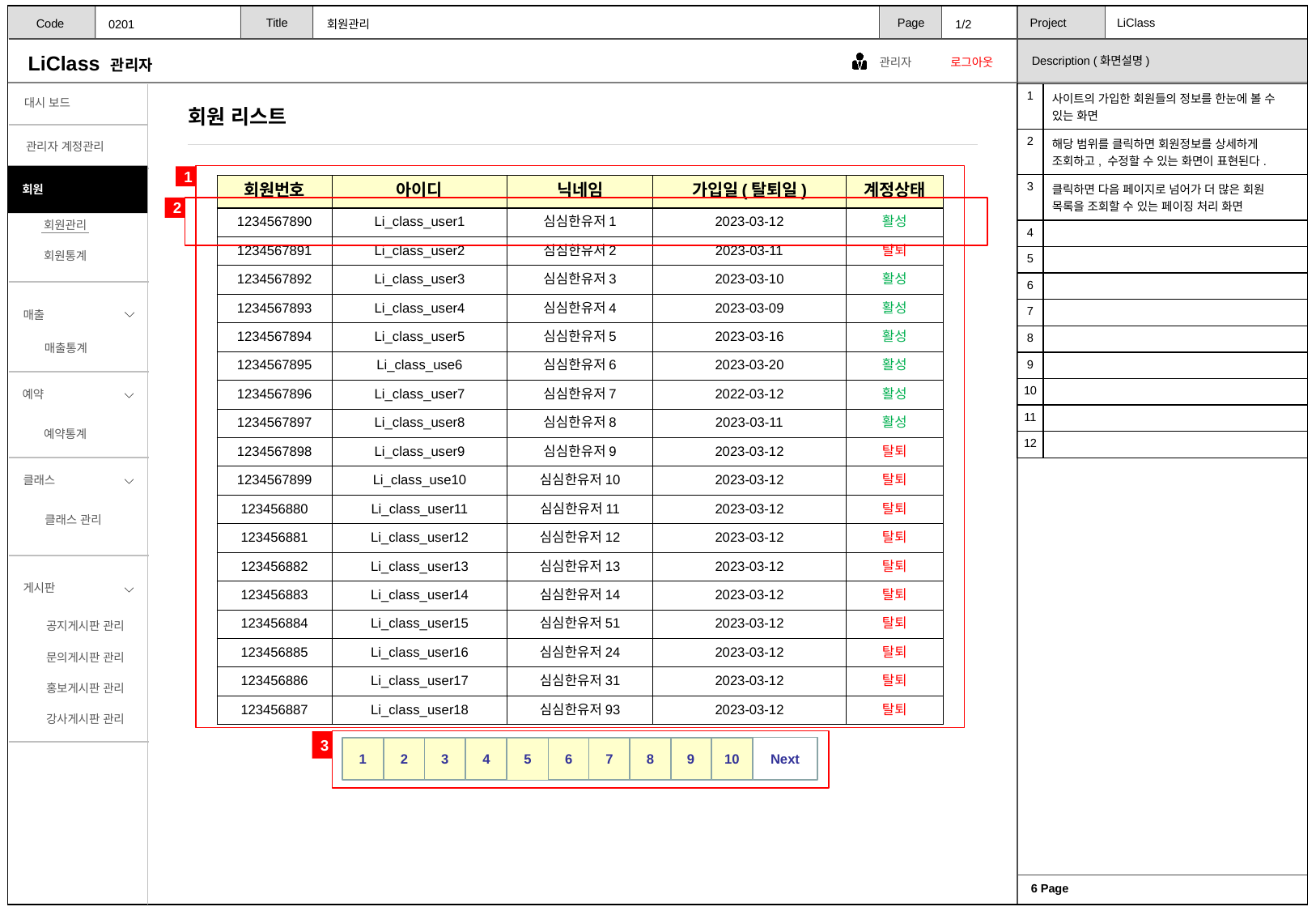

0201
회원관리
1/2
| 1 | 사이트의 가입한 회원들의 정보를 한눈에 볼 수 있는 화면 |
| --- | --- |
| 2 | 해당 범위를 클릭하면 회원정보를 상세하게 조회하고, 수정할 수 있는 화면이 표현된다. |
| 3 | 클릭하면 다음 페이지로 넘어가 더 많은 회원 목록을 조회할 수 있는 페이징 처리 화면 |
| 4 |  |
| 5 |  |
| 6 |  |
| 7 |  |
| 8 |  |
| 9 |  |
| 10 |  |
| 11 |  |
| 12 |  |
회원 리스트
회원

1
| 회원번호 | 아이디 | 닉네임 | 가입일(탈퇴일) | 계정상태 |
| --- | --- | --- | --- | --- |
| 1234567890 | Li\_class\_user1 | 심심한유저1 | 2023-03-12 | 활성 |
| 1234567891 | Li\_class\_user2 | 심심한유저2 | 2023-03-11 | 탈퇴 |
| 1234567892 | Li\_class\_user3 | 심심한유저3 | 2023-03-10 | 활성 |
| 1234567893 | Li\_class\_user4 | 심심한유저4 | 2023-03-09 | 활성 |
| 1234567894 | Li\_class\_user5 | 심심한유저5 | 2023-03-16 | 활성 |
| 1234567895 | Li\_class\_use6 | 심심한유저6 | 2023-03-20 | 활성 |
| 1234567896 | Li\_class\_user7 | 심심한유저7 | 2022-03-12 | 활성 |
| 1234567897 | Li\_class\_user8 | 심심한유저8 | 2023-03-11 | 활성 |
| 1234567898 | Li\_class\_user9 | 심심한유저9 | 2023-03-12 | 탈퇴 |
| 1234567899 | Li\_class\_use10 | 심심한유저10 | 2023-03-12 | 탈퇴 |
| 123456880 | Li\_class\_user11 | 심심한유저11 | 2023-03-12 | 탈퇴 |
| 123456881 | Li\_class\_user12 | 심심한유저12 | 2023-03-12 | 탈퇴 |
| 123456882 | Li\_class\_user13 | 심심한유저13 | 2023-03-12 | 탈퇴 |
| 123456883 | Li\_class\_user14 | 심심한유저14 | 2023-03-12 | 탈퇴 |
| 123456884 | Li\_class\_user15 | 심심한유저51 | 2023-03-12 | 탈퇴 |
| 123456885 | Li\_class\_user16 | 심심한유저24 | 2023-03-12 | 탈퇴 |
| 123456886 | Li\_class\_user17 | 심심한유저31 | 2023-03-12 | 탈퇴 |
| 123456887 | Li\_class\_user18 | 심심한유저93 | 2023-03-12 | 탈퇴 |
2

3
Next
1
2
3
4
7
10
6
9
8
5